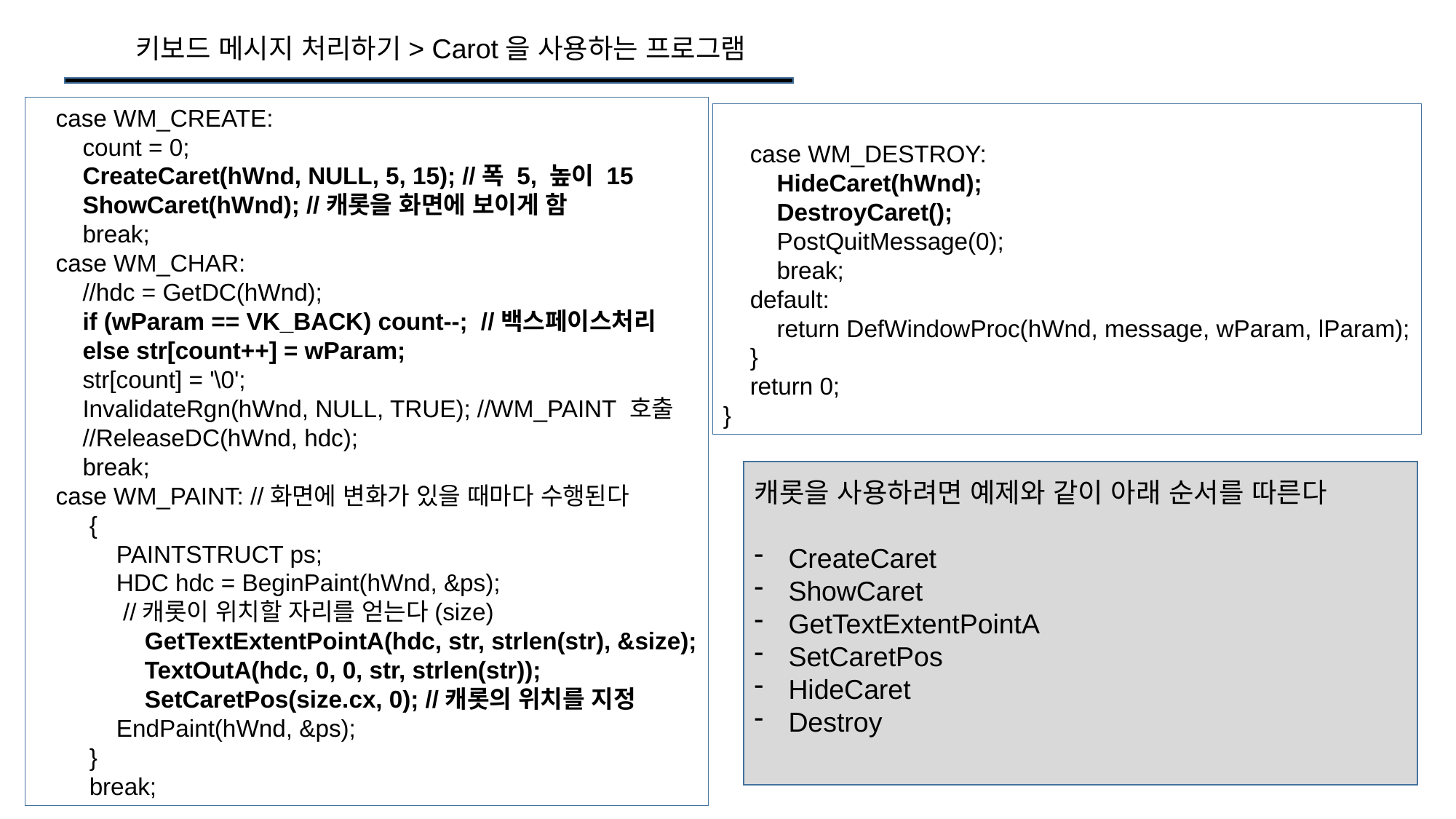

키보드 메시지 처리하기> Carot을 사용하는 프로그램

   case WM_CREATE:
       count = 0;
       CreateCaret(hWnd, NULL, 5, 15); //폭 5, 높이 15
       ShowCaret(hWnd); //캐롯을 화면에 보이게 함
       break;
   case WM_CHAR:
       //hdc = GetDC(hWnd);
       if (wParam == VK_BACK) count--;  //백스페이스처리
       else str[count++] = wParam;
       str[count] = '\0';
       InvalidateRgn(hWnd, NULL, TRUE); //WM_PAINT 호출
       //ReleaseDC(hWnd, hdc);
       break;
   case WM_PAINT: //화면에 변화가 있을 때마다 수행된다
        {
            PAINTSTRUCT ps;
            HDC hdc = BeginPaint(hWnd, &ps);
             //캐롯이 위치할 자리를 얻는다(size)
	GetTextExtentPointA(hdc, str, strlen(str), &size);
	TextOutA(hdc, 0, 0, str, strlen(str));
	SetCaretPos(size.cx, 0); //캐롯의 위치를 지정
            EndPaint(hWnd, &ps);
        }
        break;

    case WM_DESTROY:
        HideCaret(hWnd);
        DestroyCaret();
        PostQuitMessage(0);
        break;
    default:
        return DefWindowProc(hWnd, message, wParam, lParam);
    }
    return 0;
}
캐롯을 사용하려면 예제와 같이 아래 순서를 따른다

CreateCaret
ShowCaret
GetTextExtentPointA
SetCaretPos
HideCaret
Destroy